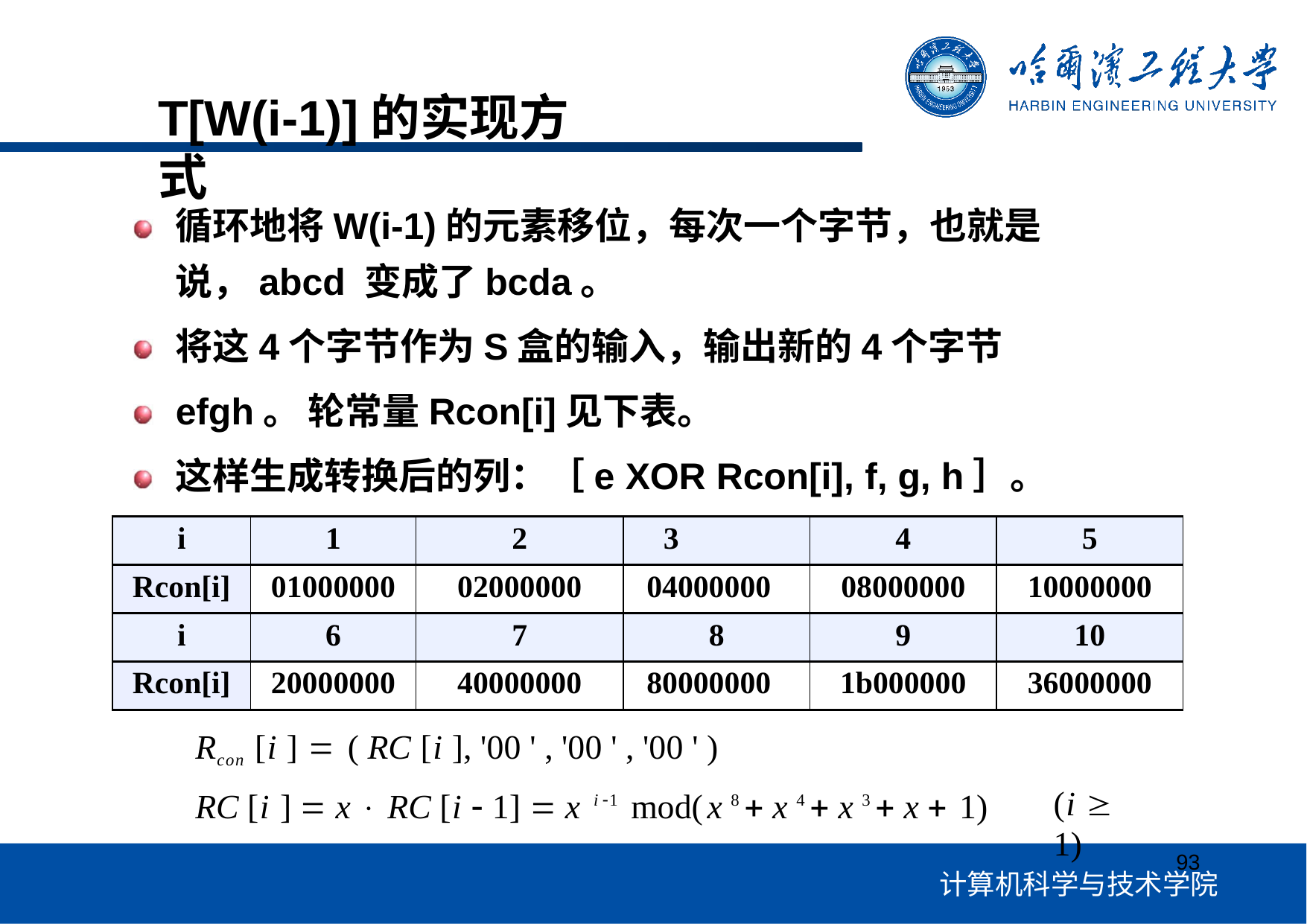

# T[W(i-1)]的实现方式
循环地将W(i-1)的元素移位，每次一个字节，也就是说，abcd 变成了bcda。
将这4个字节作为S盒的输入，输出新的4个字节efgh。 轮常量Rcon[i]见下表。
这样生成转换后的列：［e XOR Rcon[i], f, g, h］。

| i | 1 | 2 | 3 | 4 | 5 |
| --- | --- | --- | --- | --- | --- |
| Rcon[i] | 01000000 | 02000000 | 04000000 | 08000000 | 10000000 |
| i | 6 | 7 | 8 | 9 | 10 |
| Rcon[i] | 20000000 | 40000000 | 80000000 | 1b000000 | 36000000 |
Rcon [i ] = ( RC [i ], '00 ' , '00 ' , '00 ' )
RC [i ] = x ⋅ RC [i − 1] = x i −1 mod(	x 8 + x 4 + x 3 + x + 1)
(i ≥ 1)
93